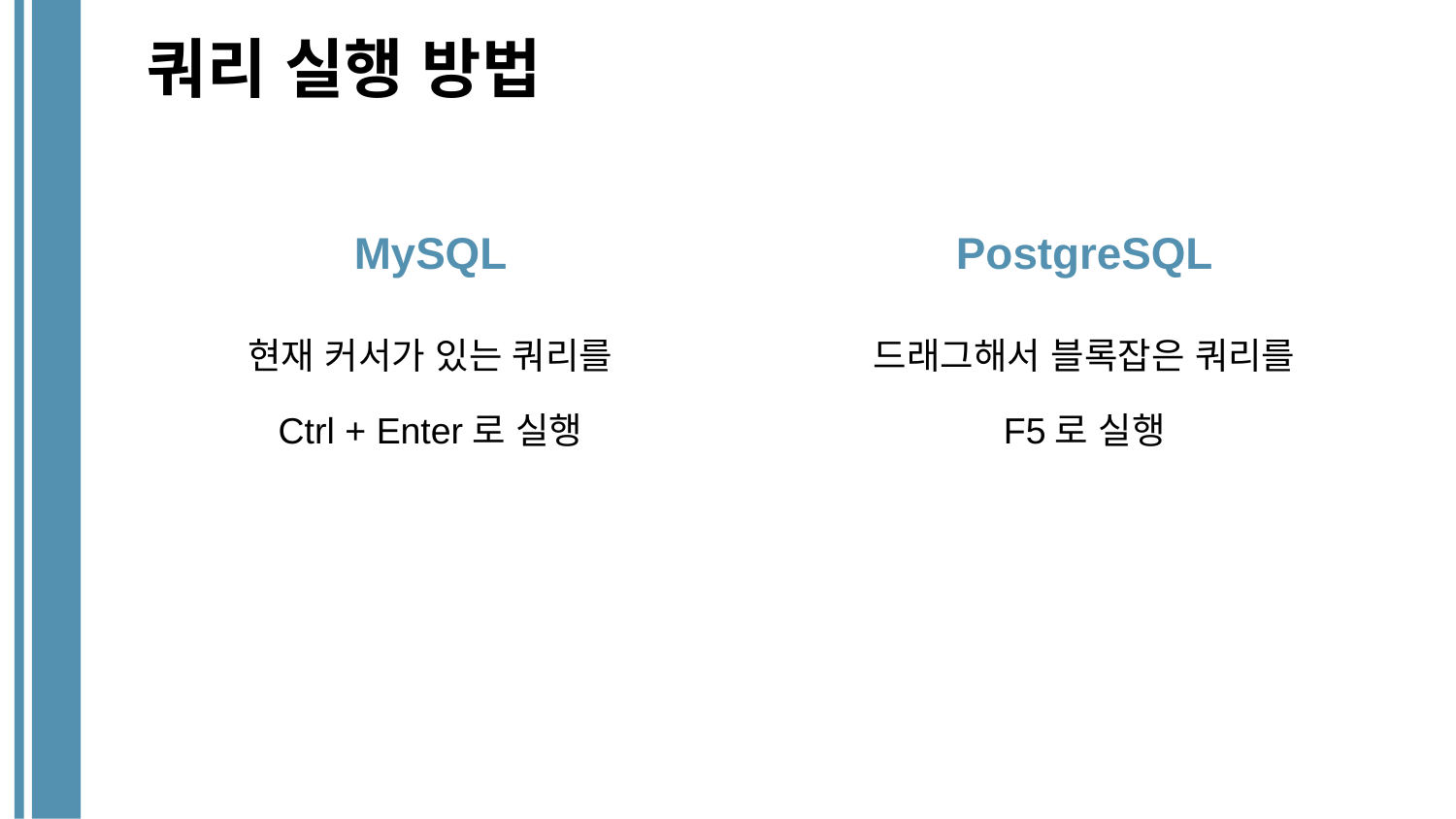

# 쿼리 실행 방법
MySQL
PostgreSQL
현재 커서가 있는 쿼리를
Ctrl + Enter로 실행
드래그해서 블록잡은 쿼리를
F5로 실행